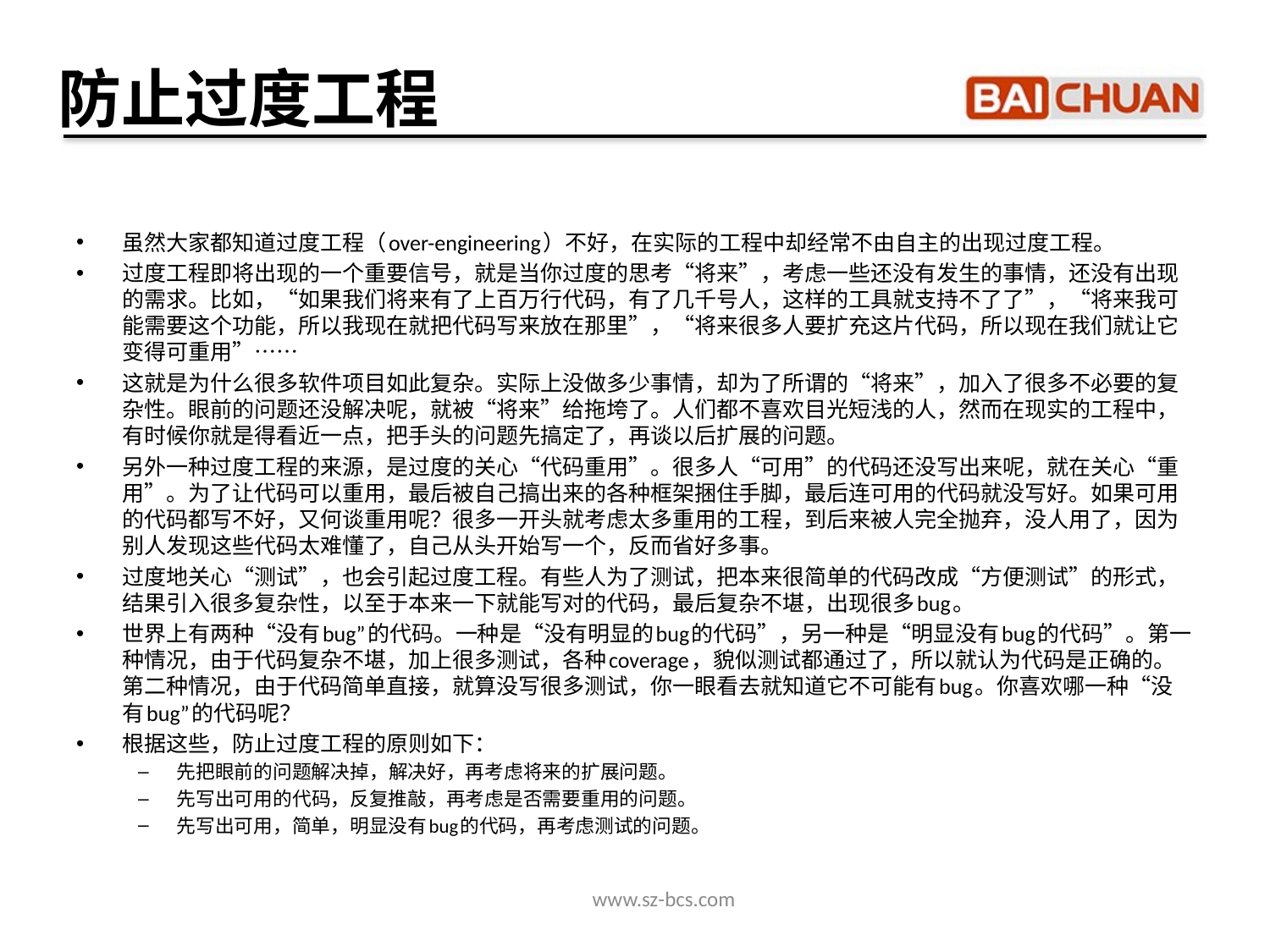

防止过度工程
虽然大家都知道过度工程（over-engineering）不好，在实际的工程中却经常不由自主的出现过度工程。
过度工程即将出现的一个重要信号，就是当你过度的思考“将来”，考虑一些还没有发生的事情，还没有出现的需求。比如，“如果我们将来有了上百万行代码，有了几千号人，这样的工具就支持不了了”，“将来我可能需要这个功能，所以我现在就把代码写来放在那里”，“将来很多人要扩充这片代码，所以现在我们就让它变得可重用”……
这就是为什么很多软件项目如此复杂。实际上没做多少事情，却为了所谓的“将来”，加入了很多不必要的复杂性。眼前的问题还没解决呢，就被“将来”给拖垮了。人们都不喜欢目光短浅的人，然而在现实的工程中，有时候你就是得看近一点，把手头的问题先搞定了，再谈以后扩展的问题。
另外一种过度工程的来源，是过度的关心“代码重用”。很多人“可用”的代码还没写出来呢，就在关心“重用”。为了让代码可以重用，最后被自己搞出来的各种框架捆住手脚，最后连可用的代码就没写好。如果可用的代码都写不好，又何谈重用呢？很多一开头就考虑太多重用的工程，到后来被人完全抛弃，没人用了，因为别人发现这些代码太难懂了，自己从头开始写一个，反而省好多事。
过度地关心“测试”，也会引起过度工程。有些人为了测试，把本来很简单的代码改成“方便测试”的形式，结果引入很多复杂性，以至于本来一下就能写对的代码，最后复杂不堪，出现很多bug。
世界上有两种“没有bug”的代码。一种是“没有明显的bug的代码”，另一种是“明显没有bug的代码”。第一种情况，由于代码复杂不堪，加上很多测试，各种coverage，貌似测试都通过了，所以就认为代码是正确的。第二种情况，由于代码简单直接，就算没写很多测试，你一眼看去就知道它不可能有bug。你喜欢哪一种“没有bug”的代码呢？
根据这些，防止过度工程的原则如下：
先把眼前的问题解决掉，解决好，再考虑将来的扩展问题。
先写出可用的代码，反复推敲，再考虑是否需要重用的问题。
先写出可用，简单，明显没有bug的代码，再考虑测试的问题。

www.sz-bcs.com